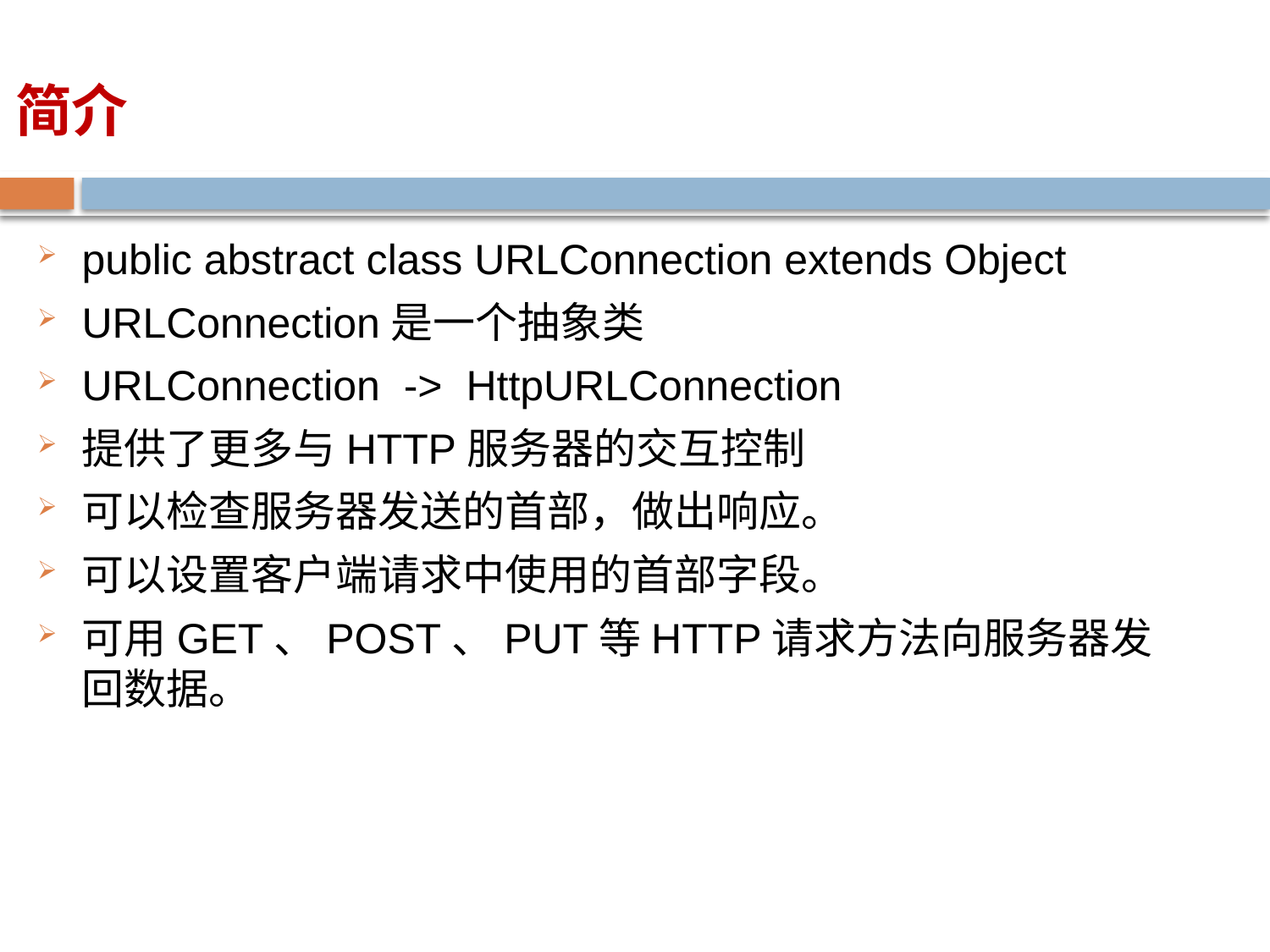

# 简介
public abstract class URLConnection extends Object
URLConnection是一个抽象类
URLConnection  ->  HttpURLConnection
提供了更多与HTTP服务器的交互控制
可以检查服务器发送的首部，做出响应。
可以设置客户端请求中使用的首部字段。
可用GET、POST、PUT等HTTP请求方法向服务器发回数据。